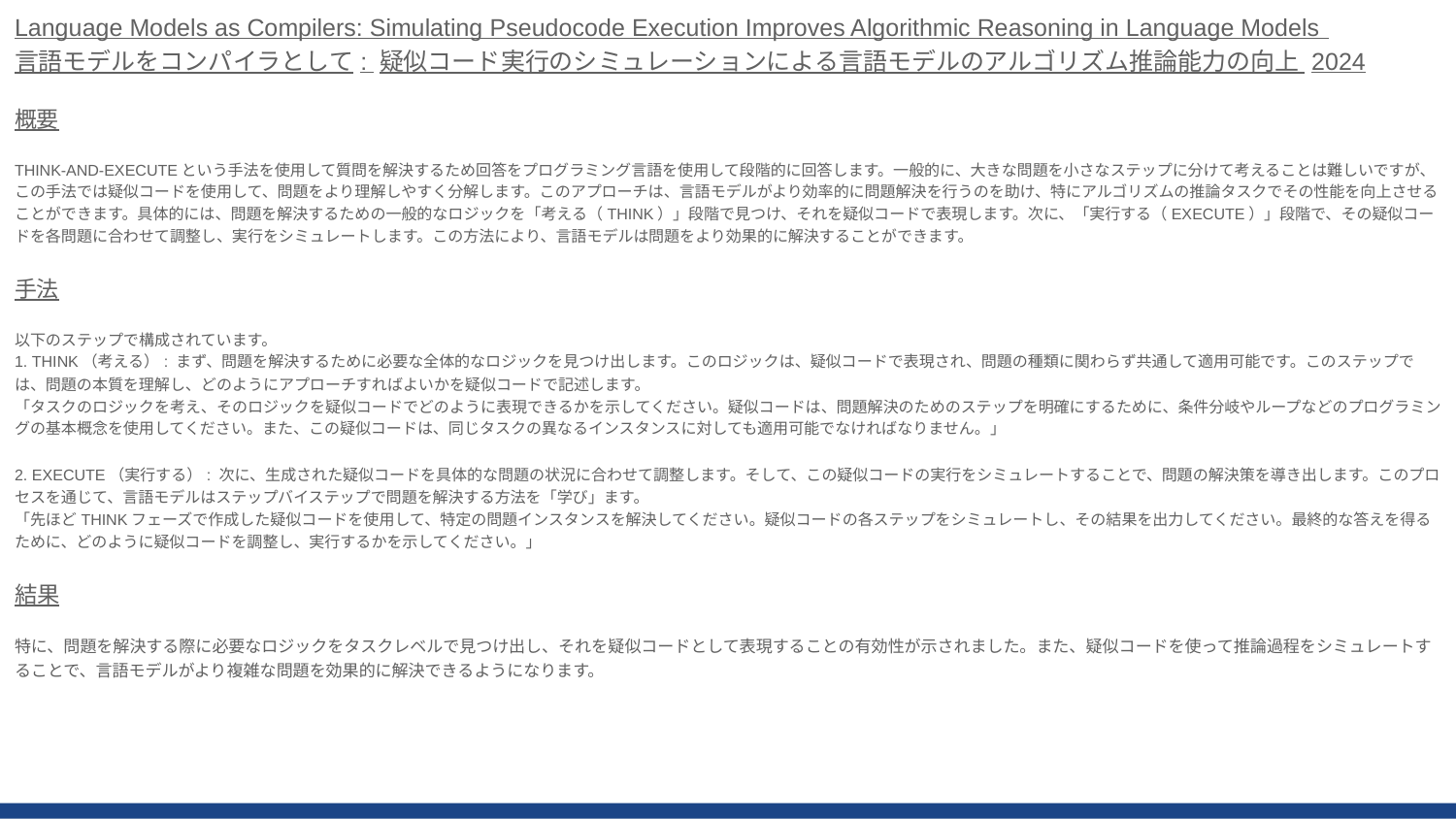

Language Models as Compilers: Simulating Pseudocode Execution Improves Algorithmic Reasoning in Language Models
言語モデルをコンパイラとして: 疑似コード実行のシミュレーションによる言語モデルのアルゴリズム推論能力の向上 2024
概要
THINK-AND-EXECUTEという手法を使用して質問を解決するため回答をプログラミング言語を使用して段階的に回答します。一般的に、大きな問題を小さなステップに分けて考えることは難しいですが、この手法では疑似コードを使用して、問題をより理解しやすく分解します。このアプローチは、言語モデルがより効率的に問題解決を行うのを助け、特にアルゴリズムの推論タスクでその性能を向上させることができます。具体的には、問題を解決するための一般的なロジックを「考える（THINK）」段階で見つけ、それを疑似コードで表現します。次に、「実行する（EXECUTE）」段階で、その疑似コードを各問題に合わせて調整し、実行をシミュレートします。この方法により、言語モデルは問題をより効果的に解決することができます。
手法
以下のステップで構成されています。
1. THINK（考える）: まず、問題を解決するために必要な全体的なロジックを見つけ出します。このロジックは、疑似コードで表現され、問題の種類に関わらず共通して適用可能です。このステップでは、問題の本質を理解し、どのようにアプローチすればよいかを疑似コードで記述します。
「タスクのロジックを考え、そのロジックを疑似コードでどのように表現できるかを示してください。疑似コードは、問題解決のためのステップを明確にするために、条件分岐やループなどのプログラミングの基本概念を使用してください。また、この疑似コードは、同じタスクの異なるインスタンスに対しても適用可能でなければなりません。」
2. EXECUTE（実行する）: 次に、生成された疑似コードを具体的な問題の状況に合わせて調整します。そして、この疑似コードの実行をシミュレートすることで、問題の解決策を導き出します。このプロセスを通じて、言語モデルはステップバイステップで問題を解決する方法を「学び」ます。
「先ほどTHINKフェーズで作成した疑似コードを使用して、特定の問題インスタンスを解決してください。疑似コードの各ステップをシミュレートし、その結果を出力してください。最終的な答えを得るために、どのように疑似コードを調整し、実行するかを示してください。」
結果
特に、問題を解決する際に必要なロジックをタスクレベルで見つけ出し、それを疑似コードとして表現することの有効性が示されました。また、疑似コードを使って推論過程をシミュレートすることで、言語モデルがより複雑な問題を効果的に解決できるようになります。